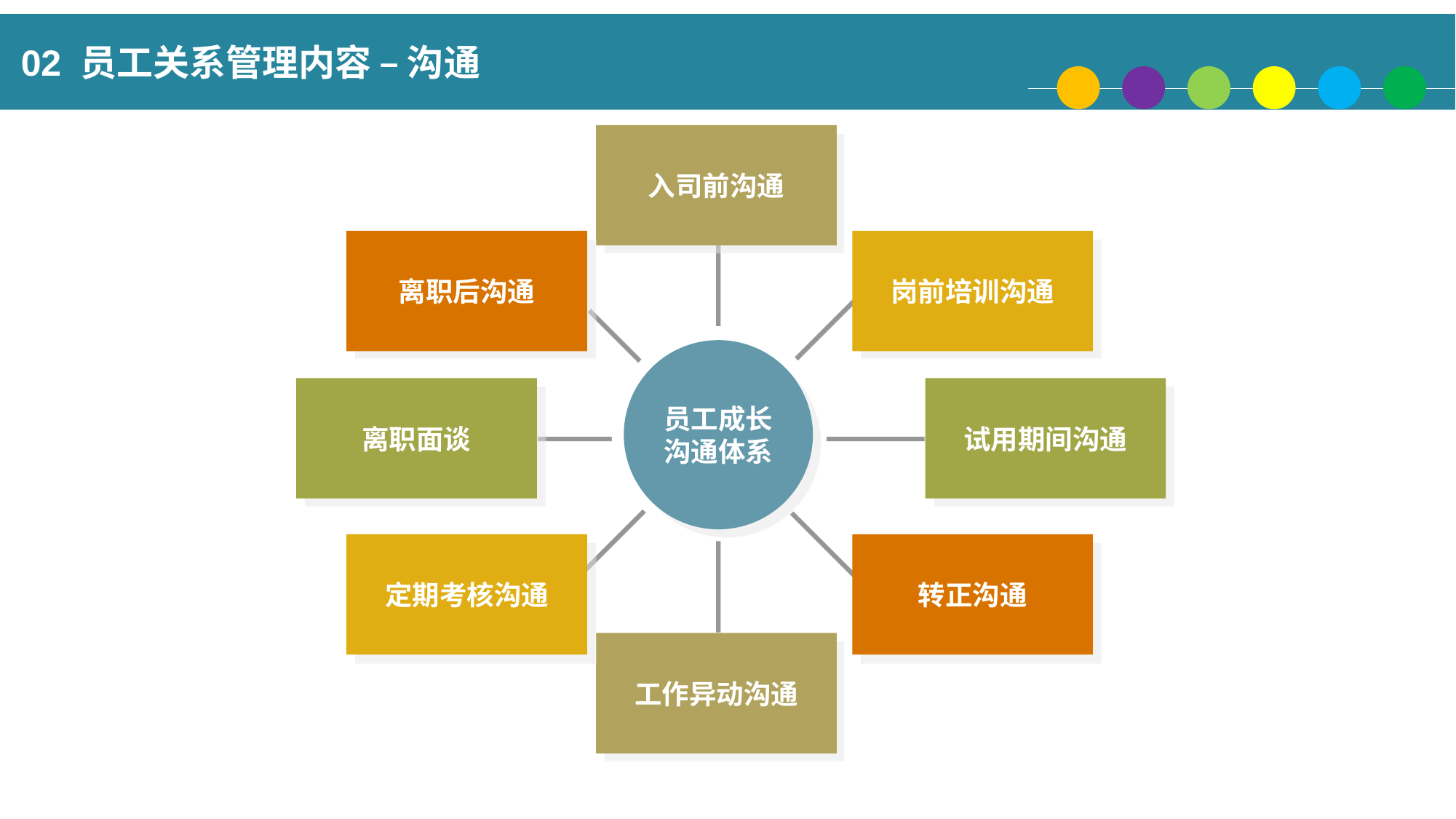

02 员工关系管理内容 – 沟通

入司前沟通
离职后沟通
岗前培训沟通

员工成长沟通体系
离职面谈
试用期间沟通
定期考核沟通
转正沟通
工作异动沟通
14